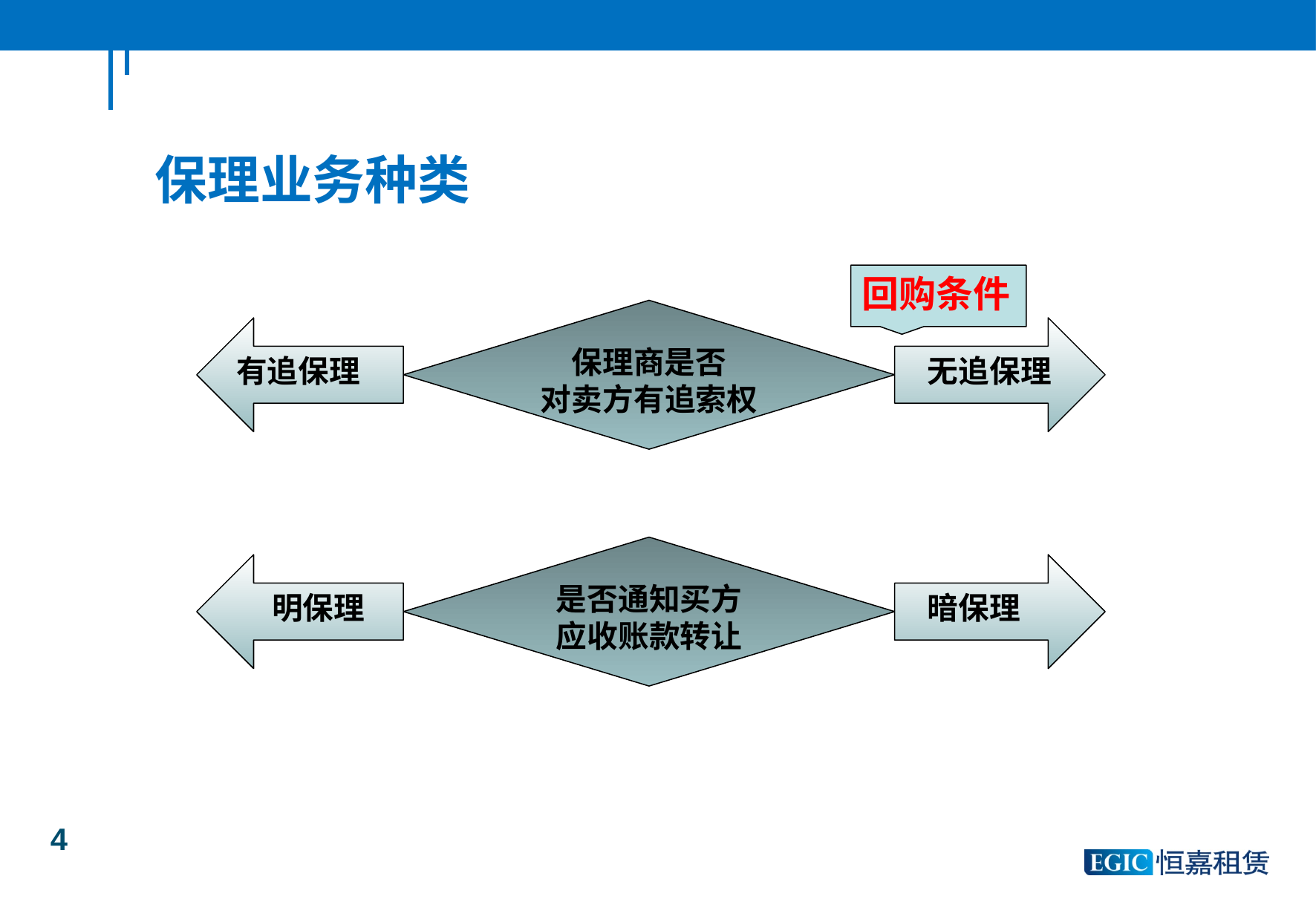

保理业务种类
回购条件
保理商是否
对卖方有追索权
  无追保理
有追保理
是否通知买方
应收账款转让
  暗保理
    明保理
4